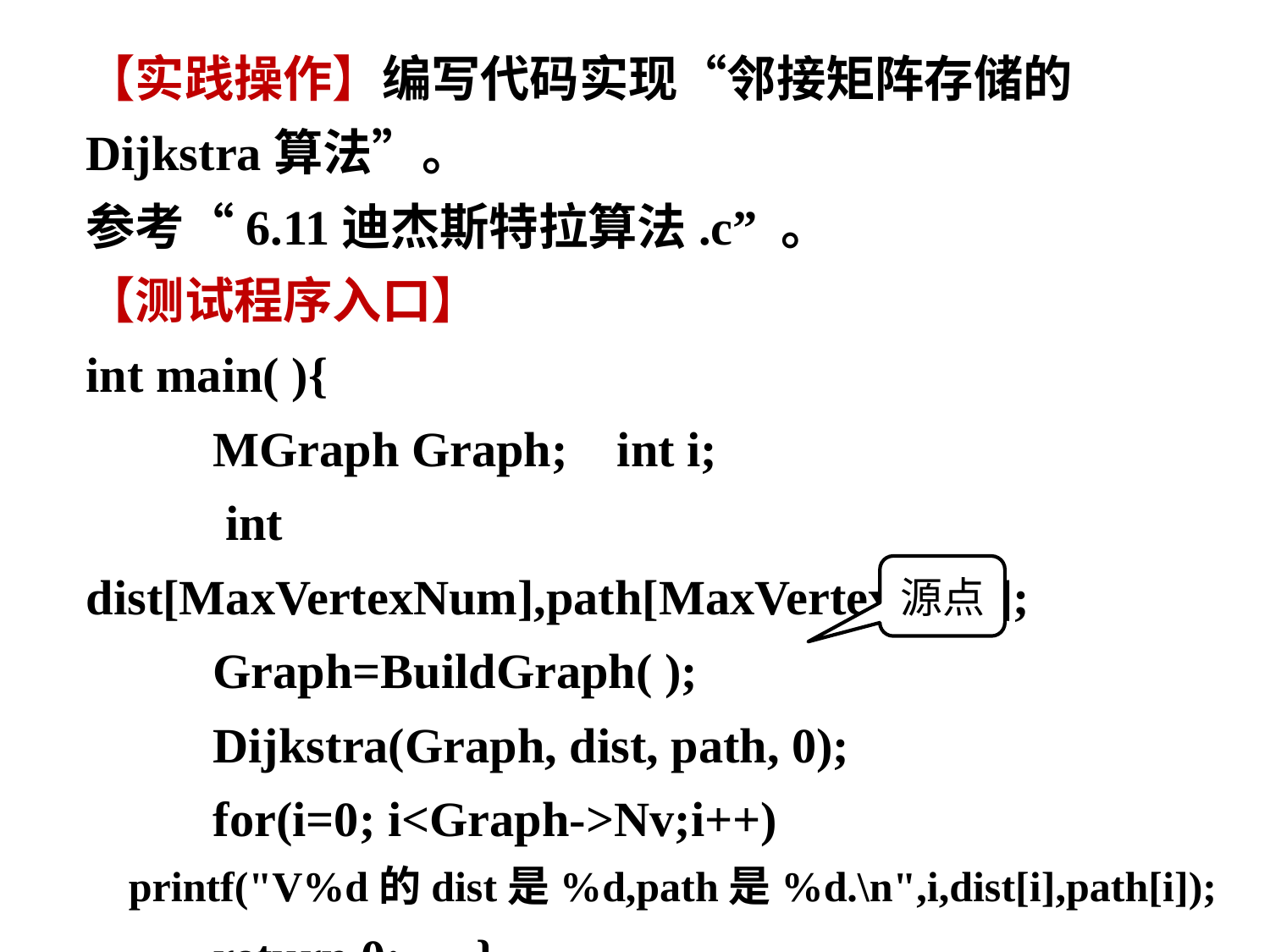

【实践操作】编写代码实现“邻接矩阵存储的Dijkstra算法”。
参考“6.11迪杰斯特拉算法.c” 。
【测试程序入口】
int main( ){
	MGraph Graph;    int i;
	 int dist[MaxVertexNum],path[MaxVertexNum];
	Graph=BuildGraph( );
	Dijkstra(Graph, dist, path, 0);
	for(i=0; i<Graph->Nv;i++)
    printf("V%d的dist是%d,path是%d.\n",i,dist[i],path[i]);
	return 0;      }
源点